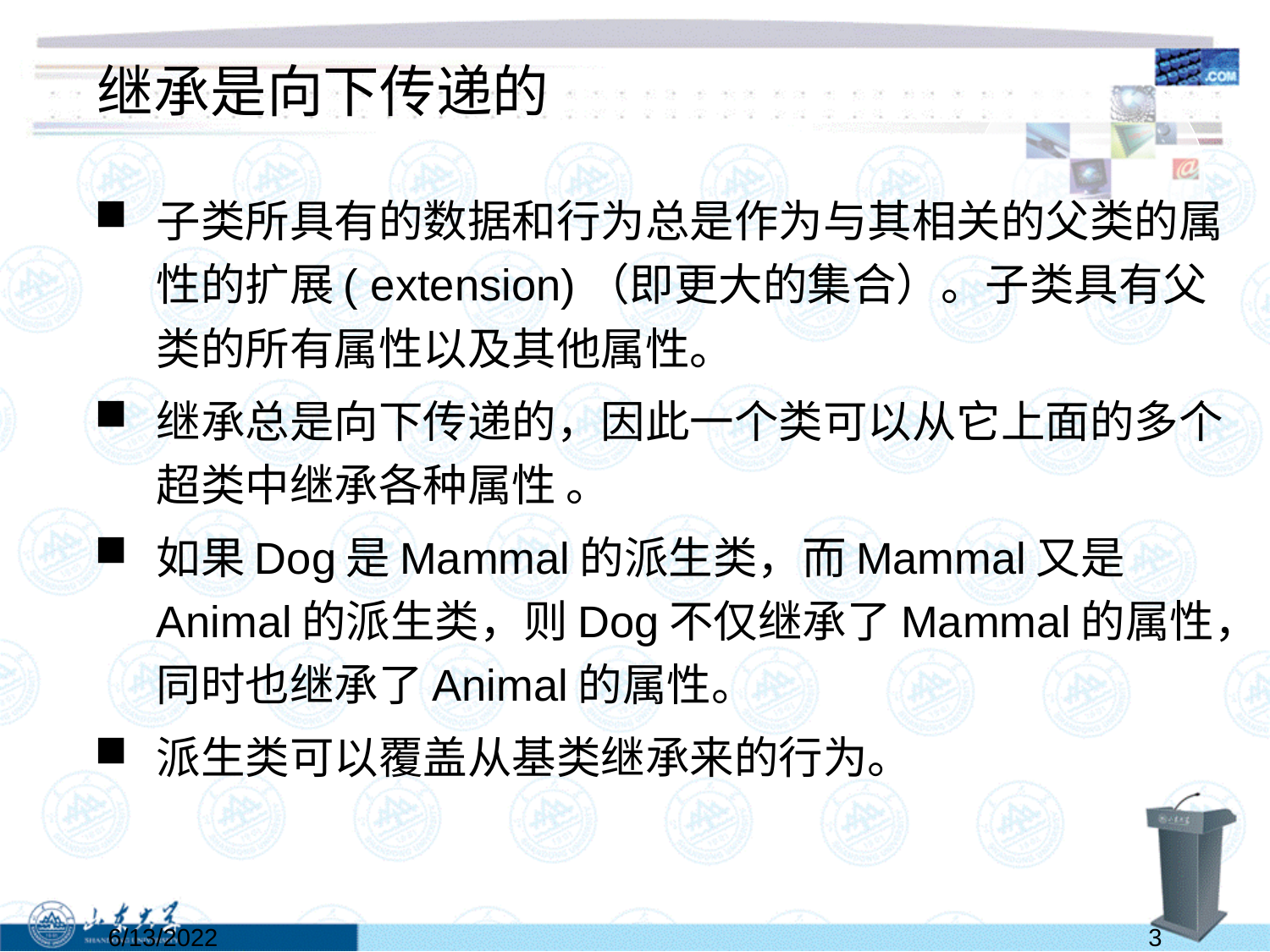

# 继承是向下传递的
子类所具有的数据和行为总是作为与其相关的父类的属性的扩展( extension)（即更大的集合）。子类具有父类的所有属性以及其他属性。
继承总是向下传递的，因此一个类可以从它上面的多个超类中继承各种属性 。
如果Dog是Mammal的派生类，而Mammal又是Animal的派生类，则Dog不仅继承了Mammal的属性，同时也继承了Animal的属性。
派生类可以覆盖从基类继承来的行为。
6/13/2022
3